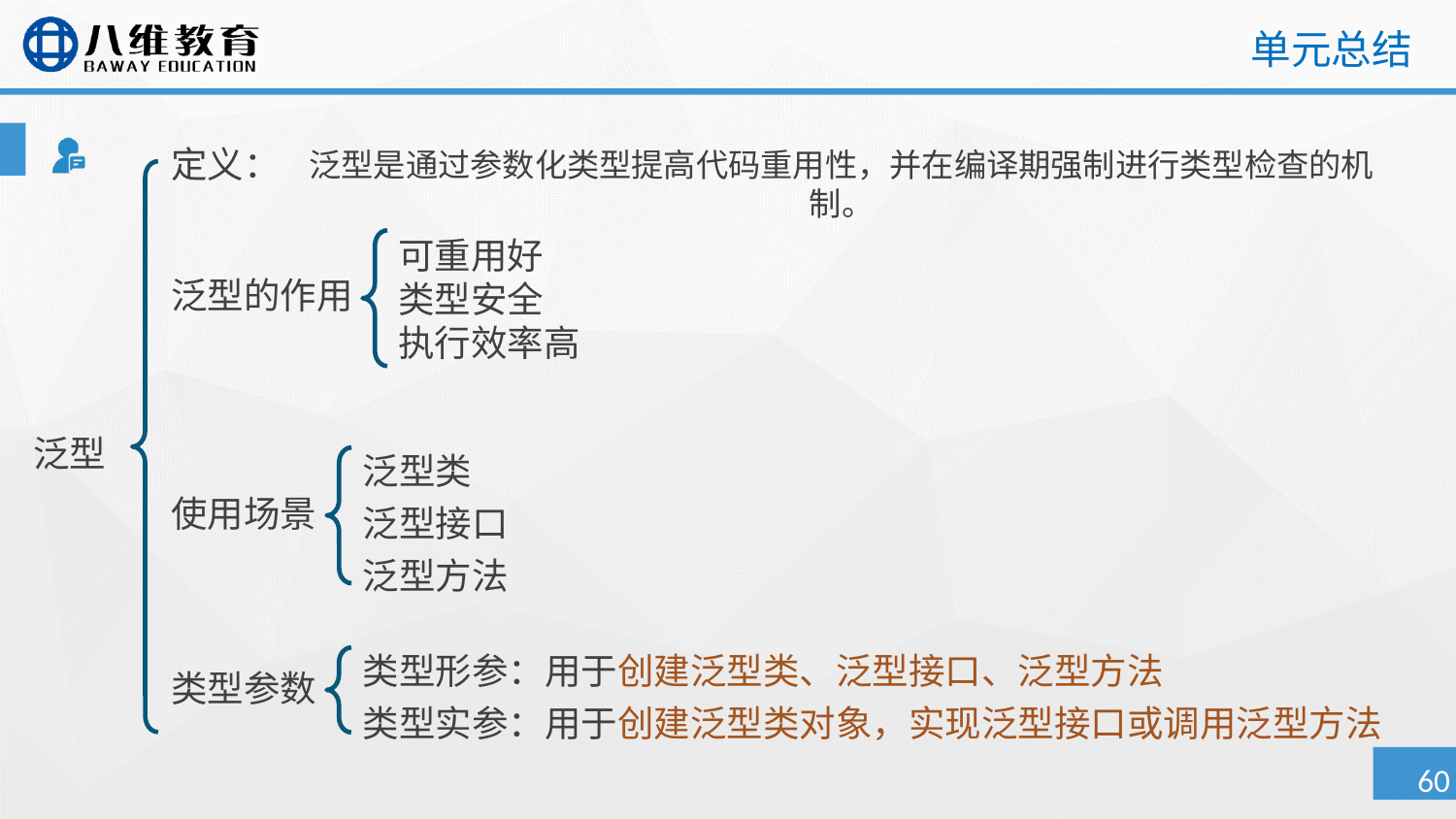

# 单元总结

定义：

泛型的作用

使用场景

类型参数
泛型是通过参数化类型提高代码重用性，并在编译期强制进行类型检查的机制。

可重用好
类型安全
执行效率高

泛型
泛型类
泛型接口
泛型方法

类型形参：用于创建泛型类、泛型接口、泛型方法
类型实参：用于创建泛型类对象，实现泛型接口或调用泛型方法